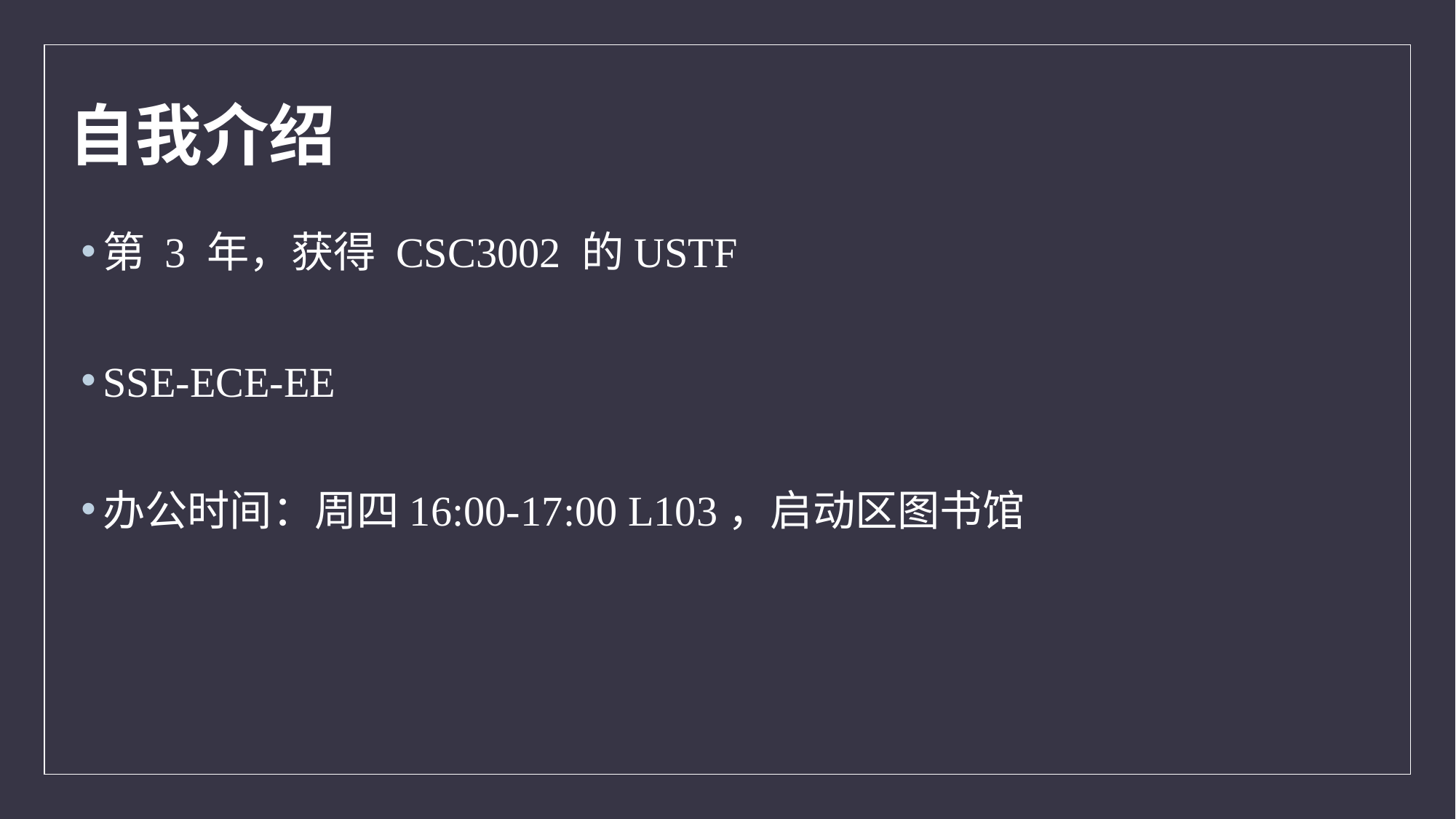

自我介绍
第 3 年，获得 CSC3002 的USTF

SSE-ECE-EE

办公时间：周四16:00-17:00 L103，启动区图书馆